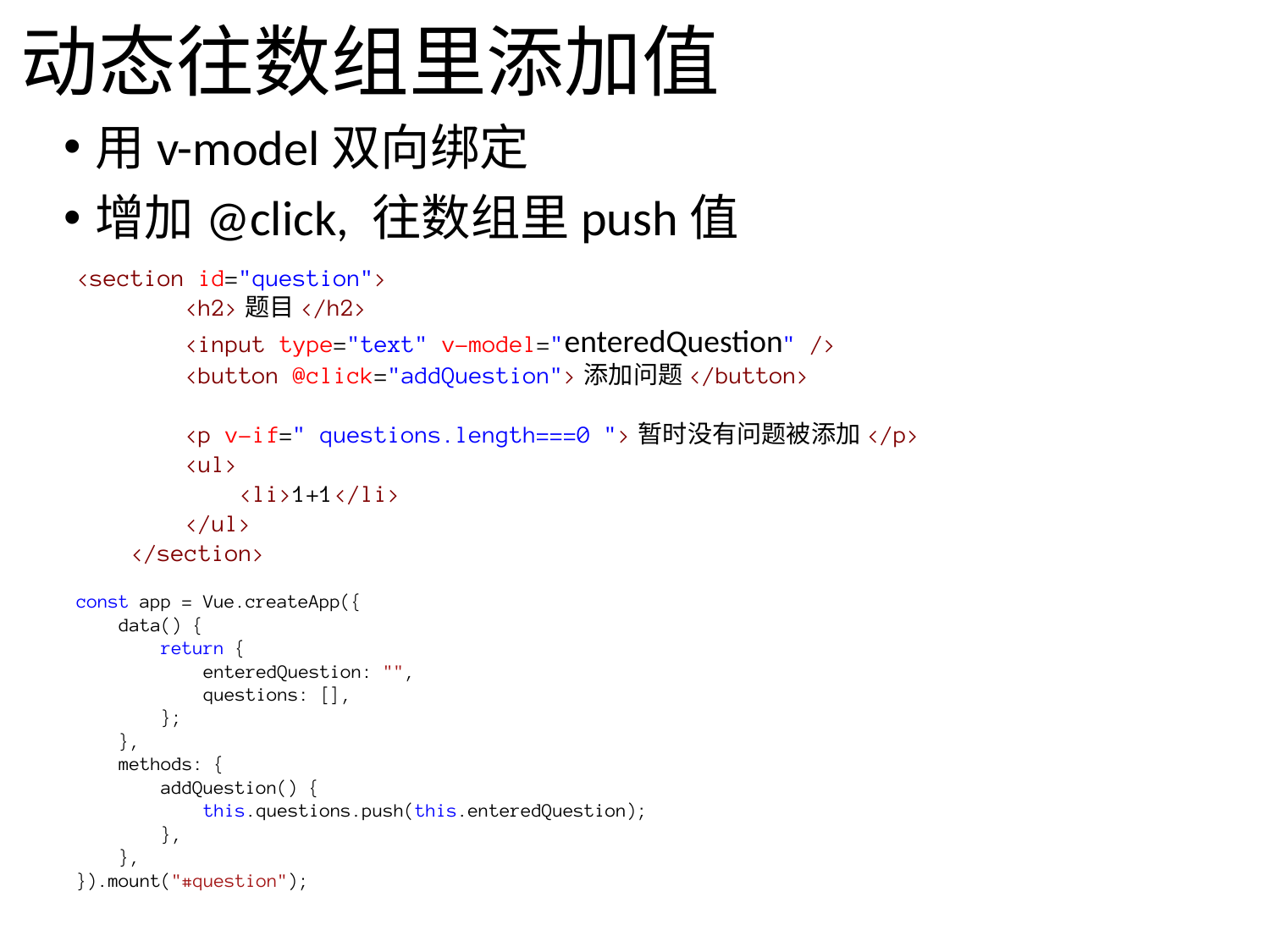

# 动态往数组里添加值
用v-model双向绑定
增加@click, 往数组里push值
<section id="question">
        <h2>题目</h2>
        <input type="text" v-model="enteredQuestion" />
        <button @click="addQuestion">添加问题</button>
        <p v-if=" questions.length===0 ">暂时没有问题被添加</p>
        <ul>
            <li>1+1</li>
        </ul>
    </section>
const app = Vue.createApp({
    data() {
        return {
            enteredQuestion: "",
            questions: [],
        };
    },
    methods: {
        addQuestion() {
            this.questions.push(this.enteredQuestion);
        },
    },
}).mount("#question");